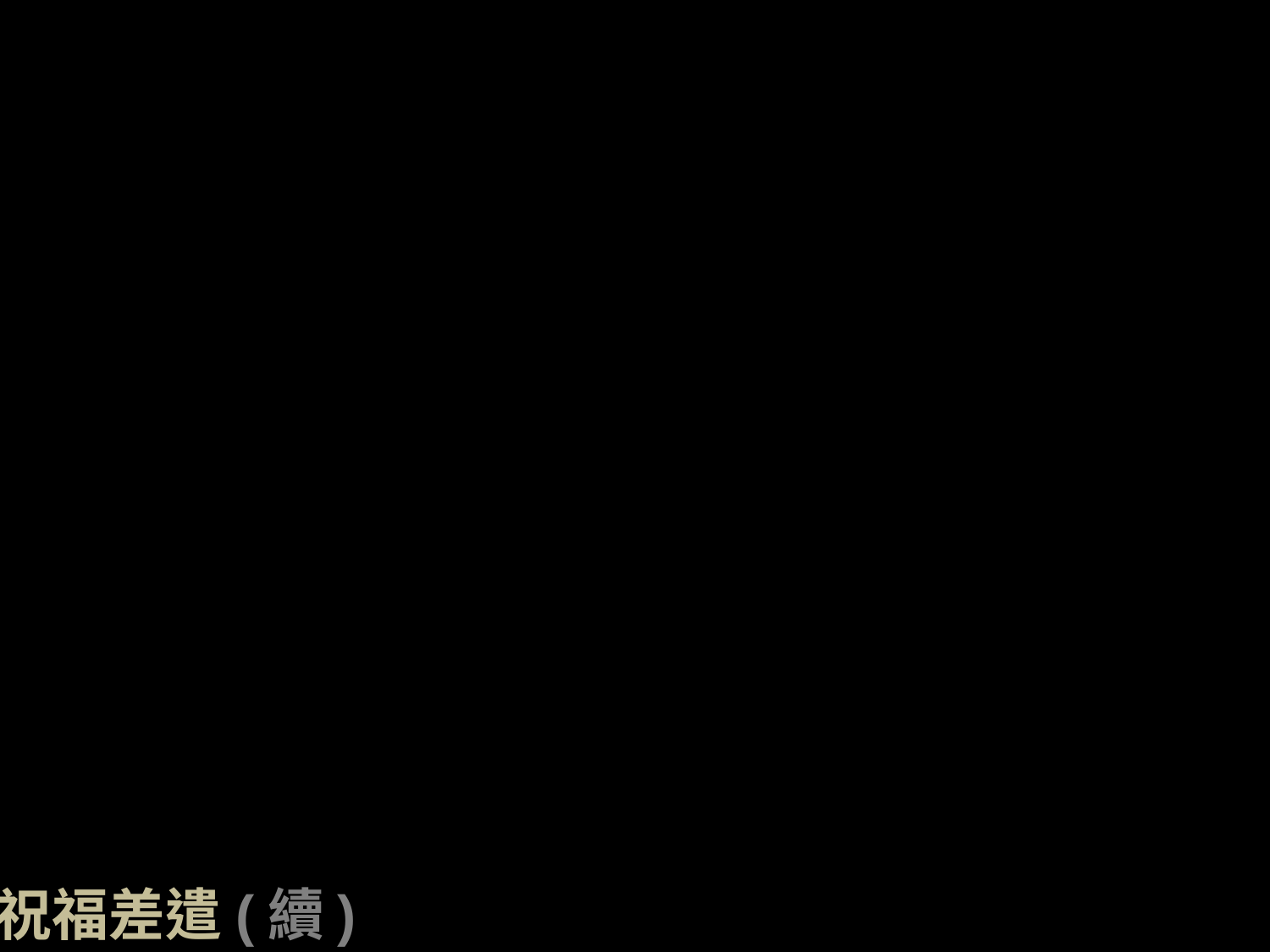

<加拉太 3: 26-27 、29>

「所以，你們因信基督耶穌都是神的兒子。
你們受洗歸入基督的都是披戴基督了。
你們既屬乎基督，就是亞伯拉罕的後裔，是照著應許承受產業的了。」
祝福差遣(續)